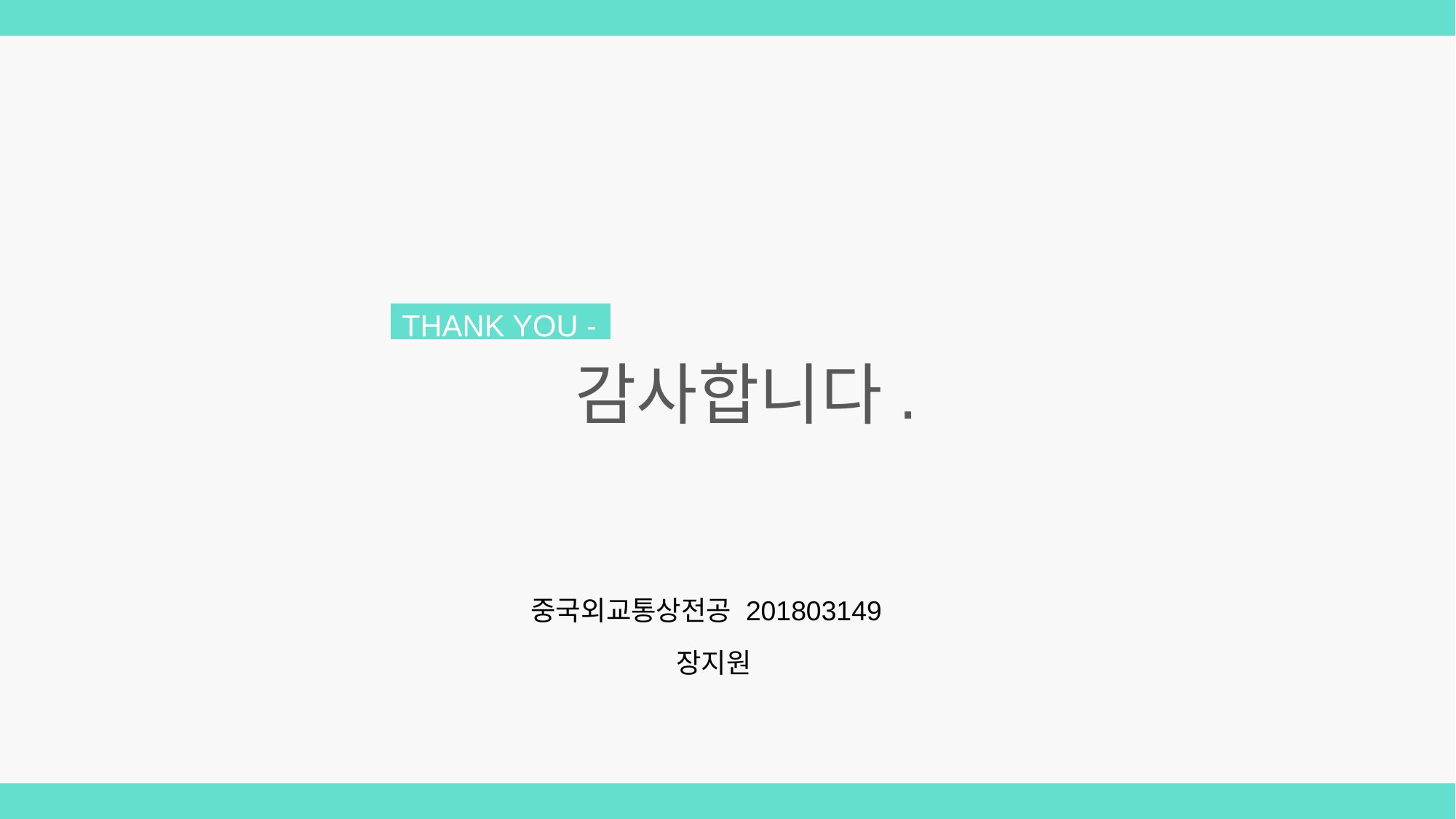

THANK YOU -

 감사합니다.
중국외교통상전공 201803149
장지원